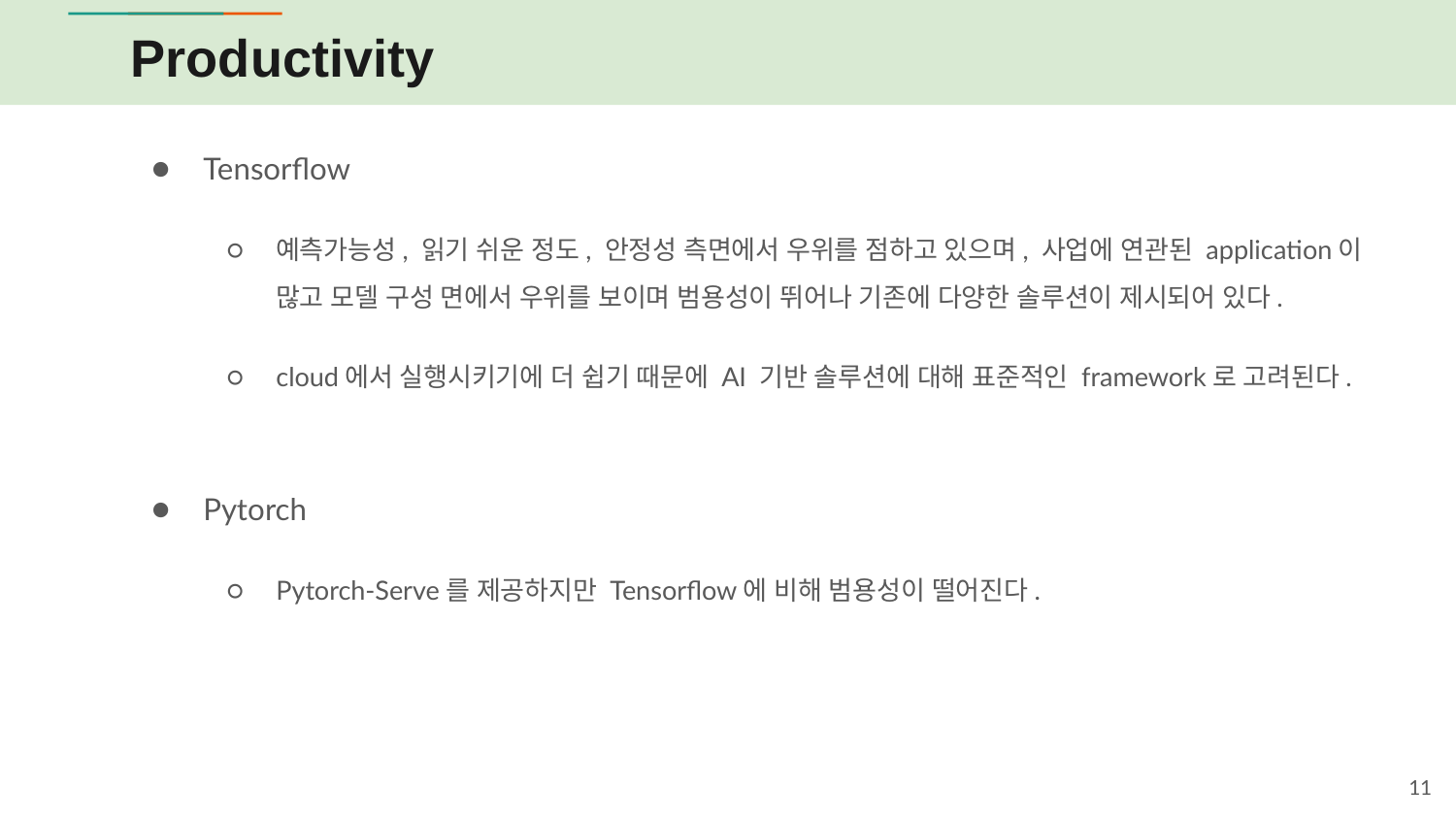

# Productivity
Tensorflow
예측가능성, 읽기 쉬운 정도, 안정성 측면에서 우위를 점하고 있으며, 사업에 연관된 application이 많고 모델 구성 면에서 우위를 보이며 범용성이 뛰어나 기존에 다양한 솔루션이 제시되어 있다.
cloud에서 실행시키기에 더 쉽기 때문에 AI 기반 솔루션에 대해 표준적인 framework로 고려된다.

Pytorch
Pytorch-Serve를 제공하지만 Tensorflow에 비해 범용성이 떨어진다.

11